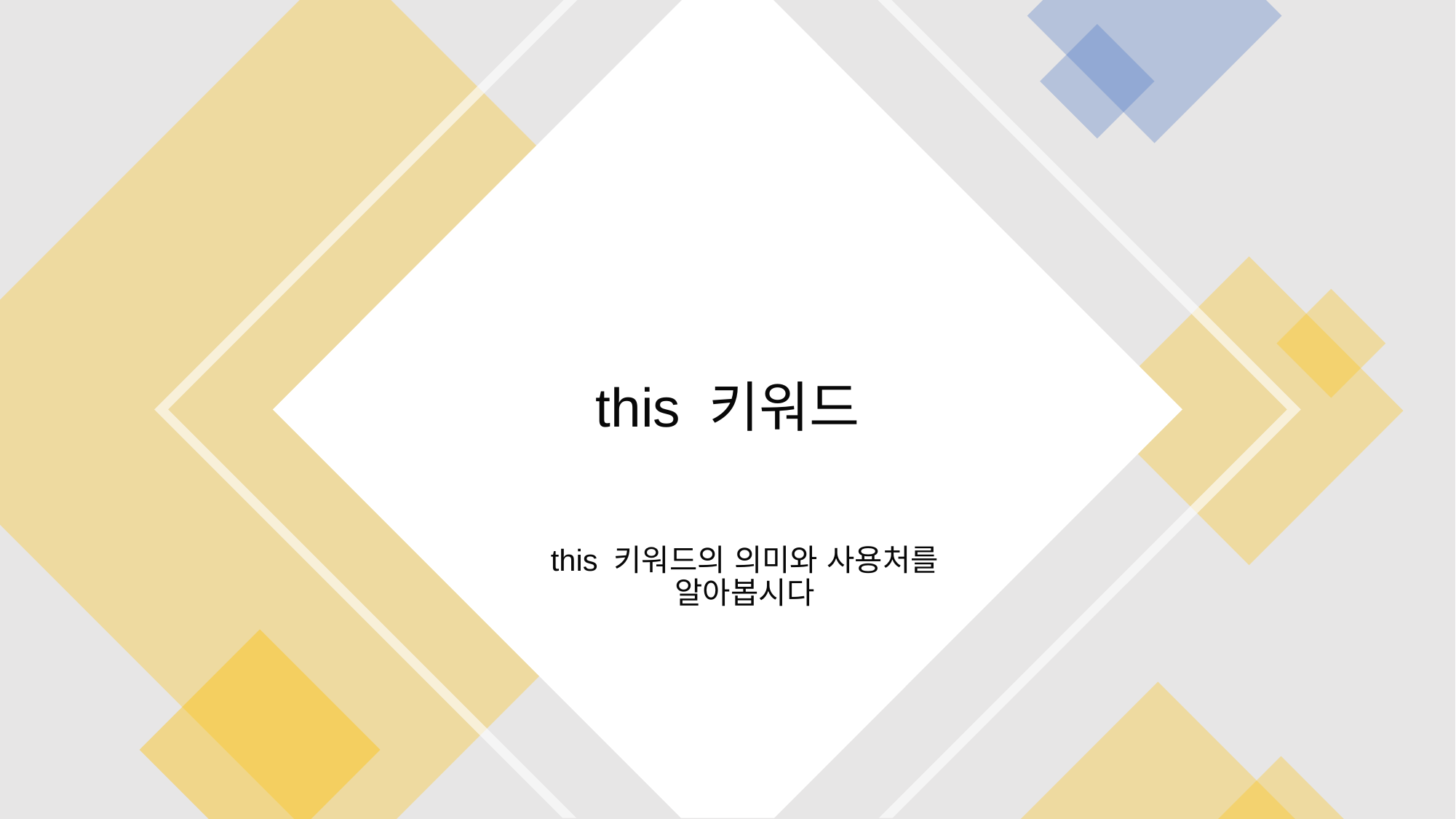

# this 키워드

this 키워드의 의미와 사용처를 알아봅시다